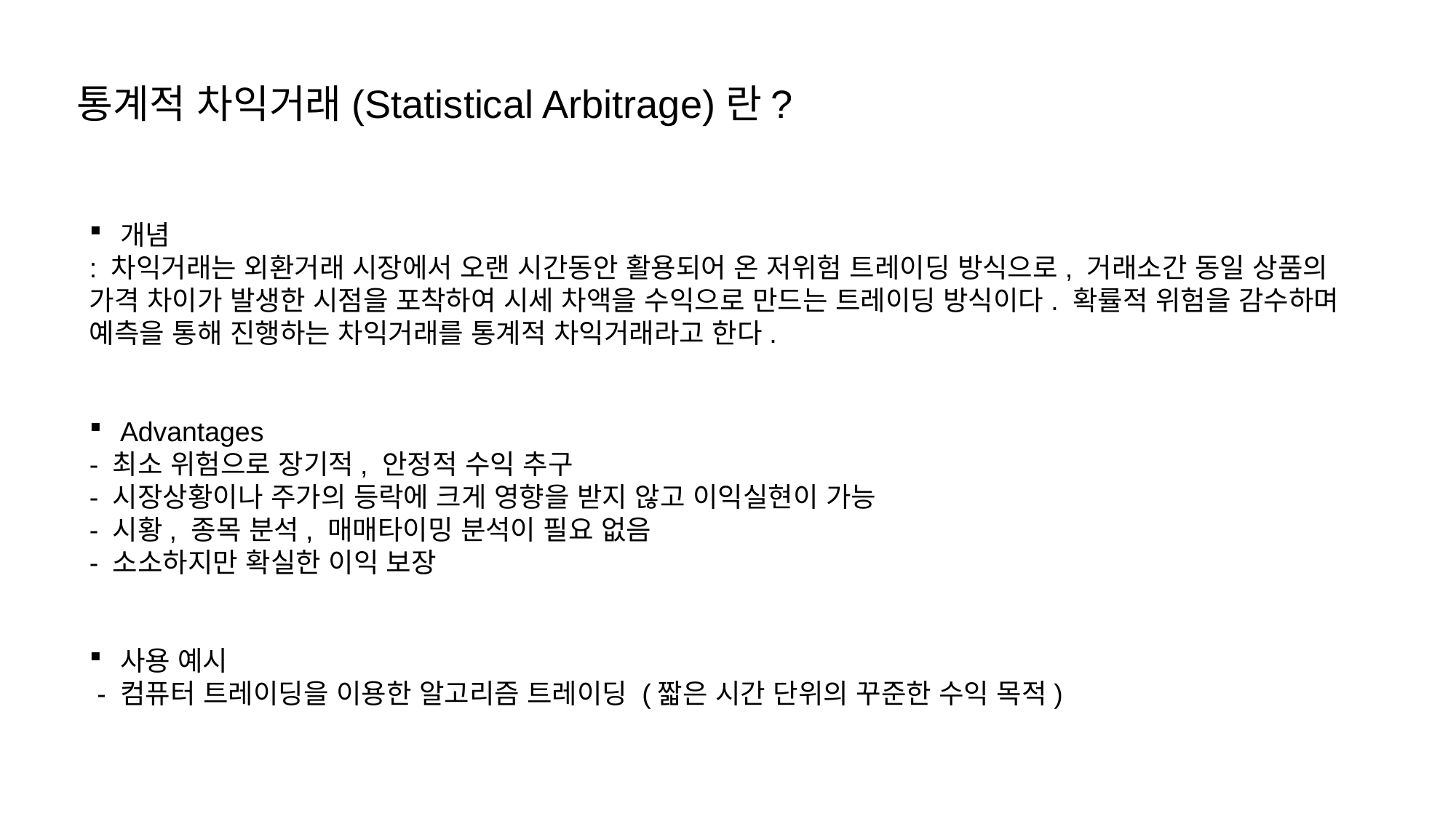

통계적 차익거래(Statistical Arbitrage)란?
개념
: 차익거래는 외환거래 시장에서 오랜 시간동안 활용되어 온 저위험 트레이딩 방식으로, 거래소간 동일 상품의 가격 차이가 발생한 시점을 포착하여 시세 차액을 수익으로 만드는 트레이딩 방식이다. 확률적 위험을 감수하며 예측을 통해 진행하는 차익거래를 통계적 차익거래라고 한다.

Advantages
- 최소 위험으로 장기적, 안정적 수익 추구
- 시장상황이나 주가의 등락에 크게 영향을 받지 않고 이익실현이 가능
- 시황, 종목 분석, 매매타이밍 분석이 필요 없음
- 소소하지만 확실한 이익 보장

사용 예시
 - 컴퓨터 트레이딩을 이용한 알고리즘 트레이딩 (짧은 시간 단위의 꾸준한 수익 목적)